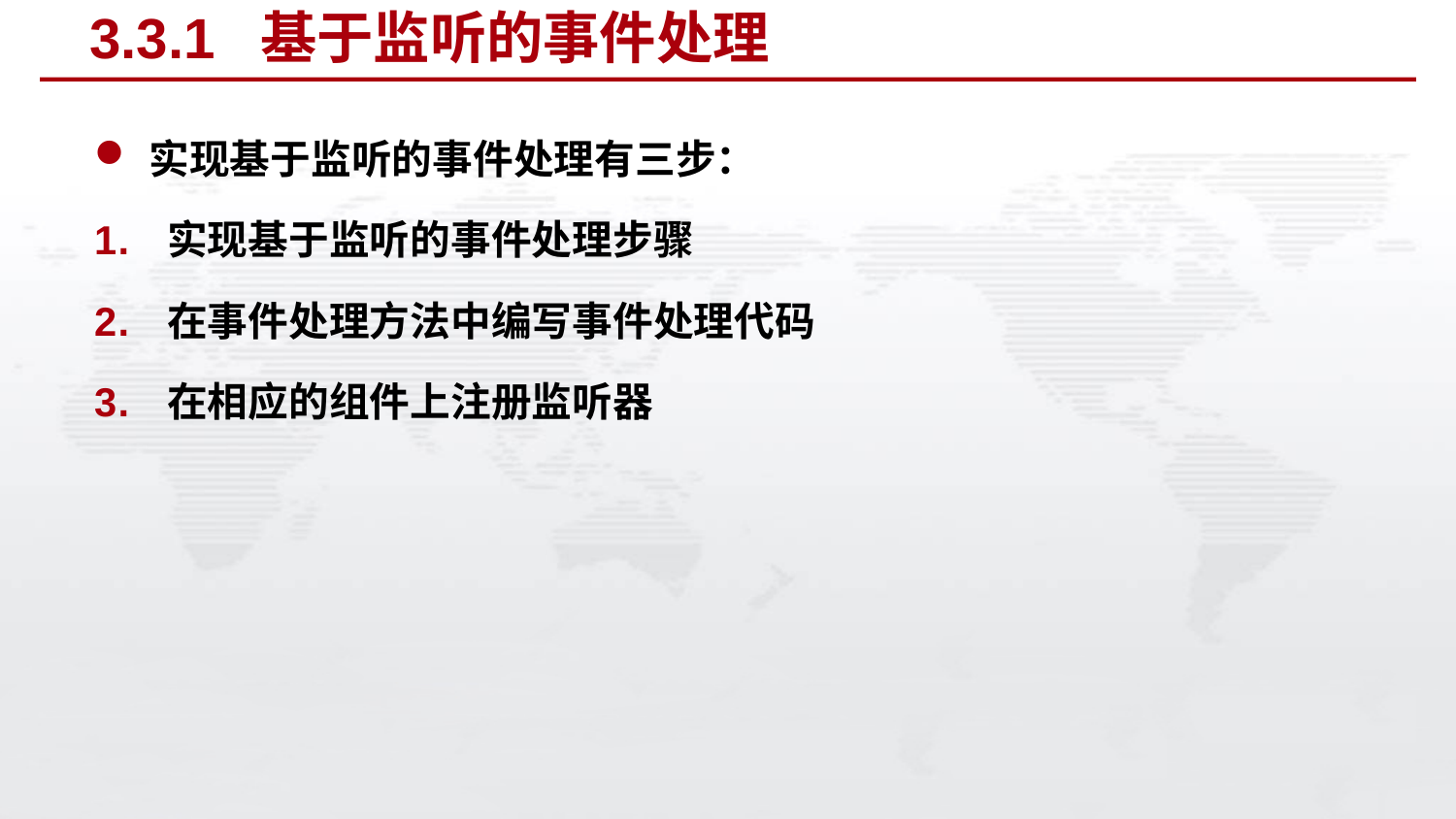

# 3.3.1  基于监听的事件处理
实现基于监听的事件处理有三步：
实现基于监听的事件处理步骤
在事件处理方法中编写事件处理代码
在相应的组件上注册监听器